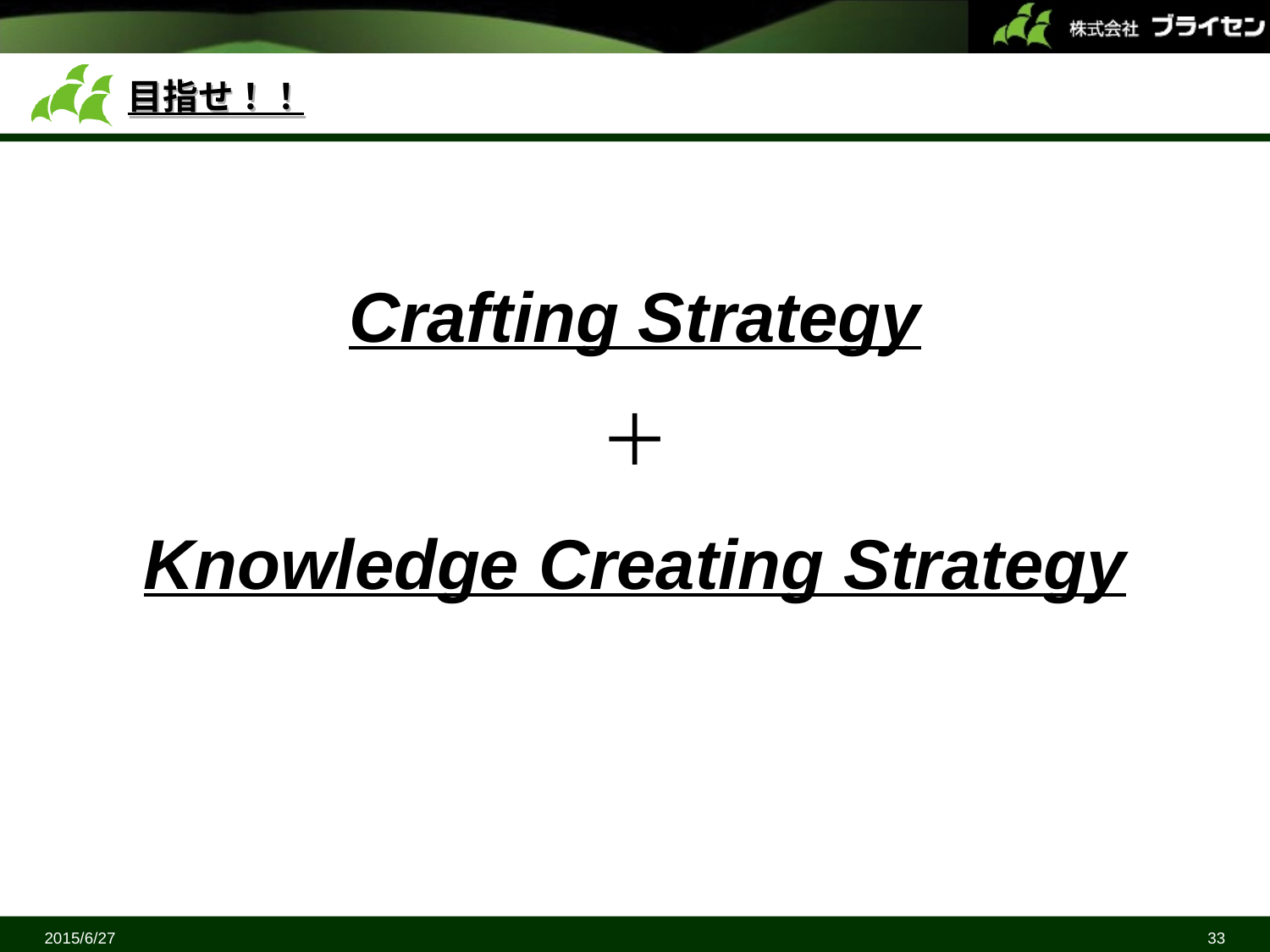

# 目指せ！！
Crafting Strategy

＋

Knowledge Creating Strategy
2015/6/27
33